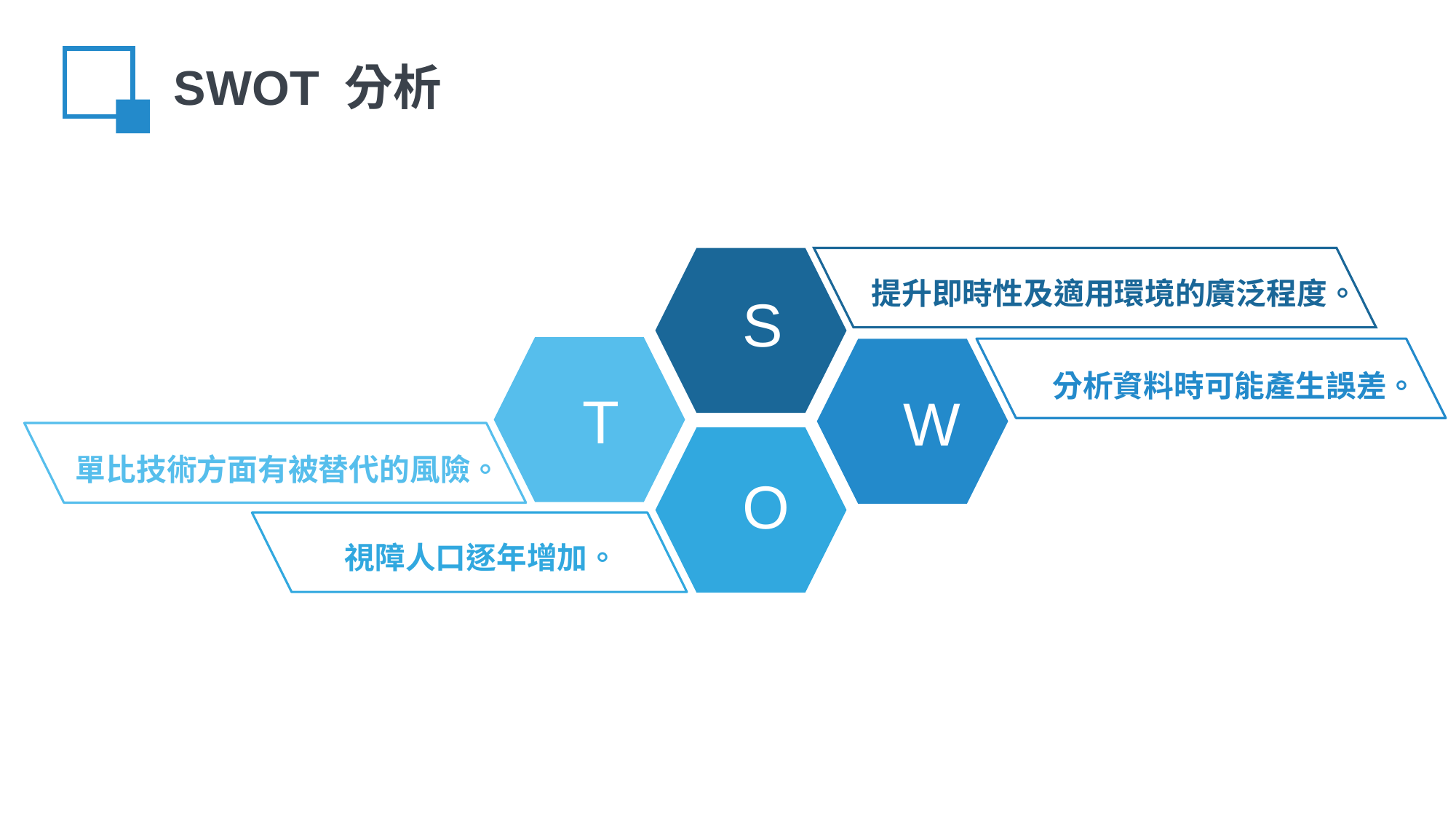

SWOT 分析

S

提升即時性及適用環境的廣泛程度。

T

W
分析資料時可能產生誤差。

O
單比技術方面有被替代的風險。

視障人口逐年增加。